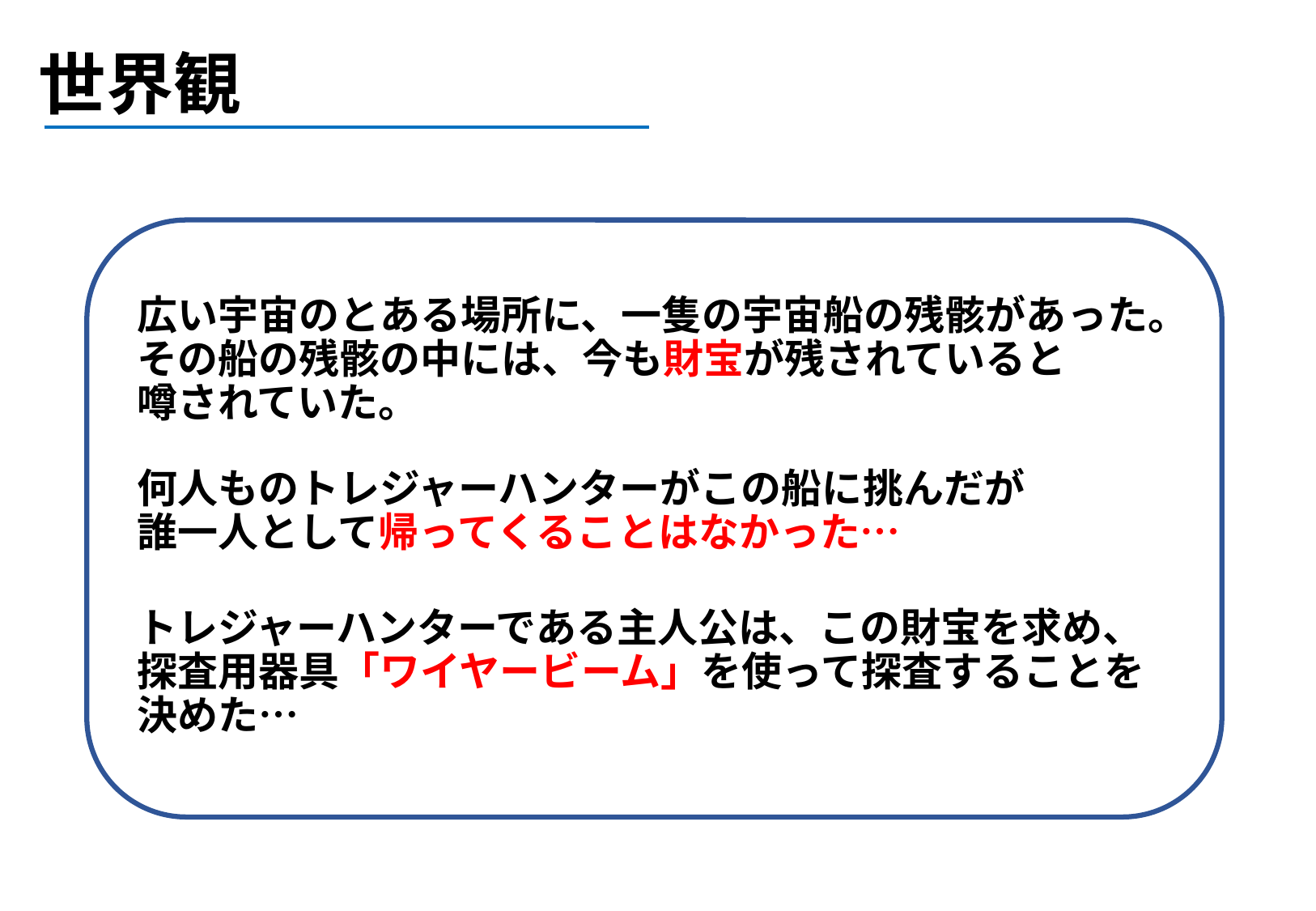

世界観

広い宇宙のとある場所に、一隻の宇宙船の残骸があった。その船の残骸の中には、今も財宝が残されていると　　噂されていた。

何人ものトレジャーハンターがこの船に挑んだが　　　誰一人として帰ってくることはなかった…
トレジャーハンターである主人公は、この財宝を求め、探査用器具「ワイヤービーム」を使って探査することを決めた…